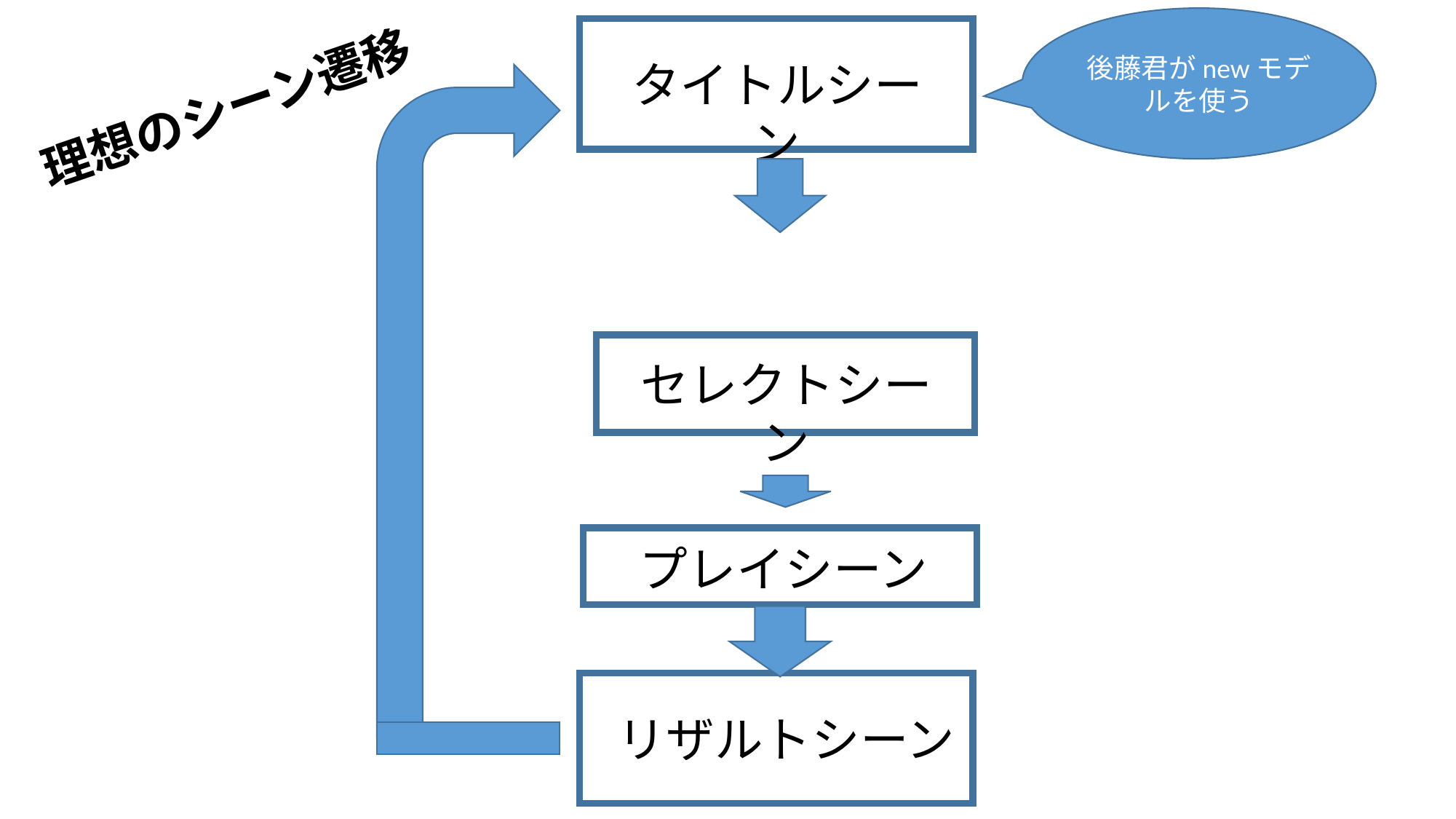

後藤君がnewモデルを使う

タイトルシーン

理想のシーン遷移

セレクトシーン

プレイシーン

リザルトシーン